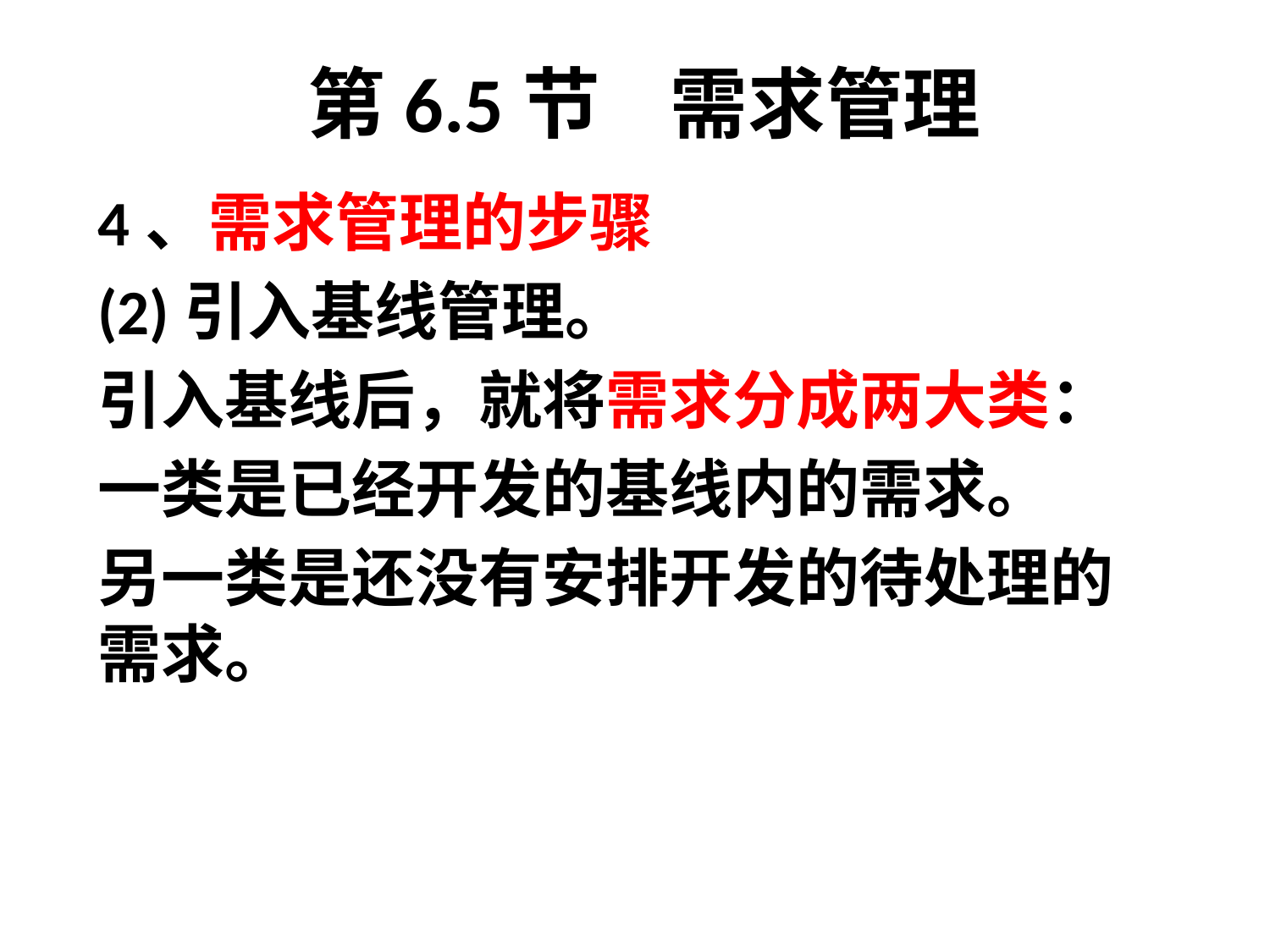

# 第6.5节    需求管理
4、需求管理的步骤
(2)引入基线管理。
引入基线后，就将需求分成两大类：
一类是已经开发的基线内的需求。
另一类是还没有安排开发的待处理的需求。